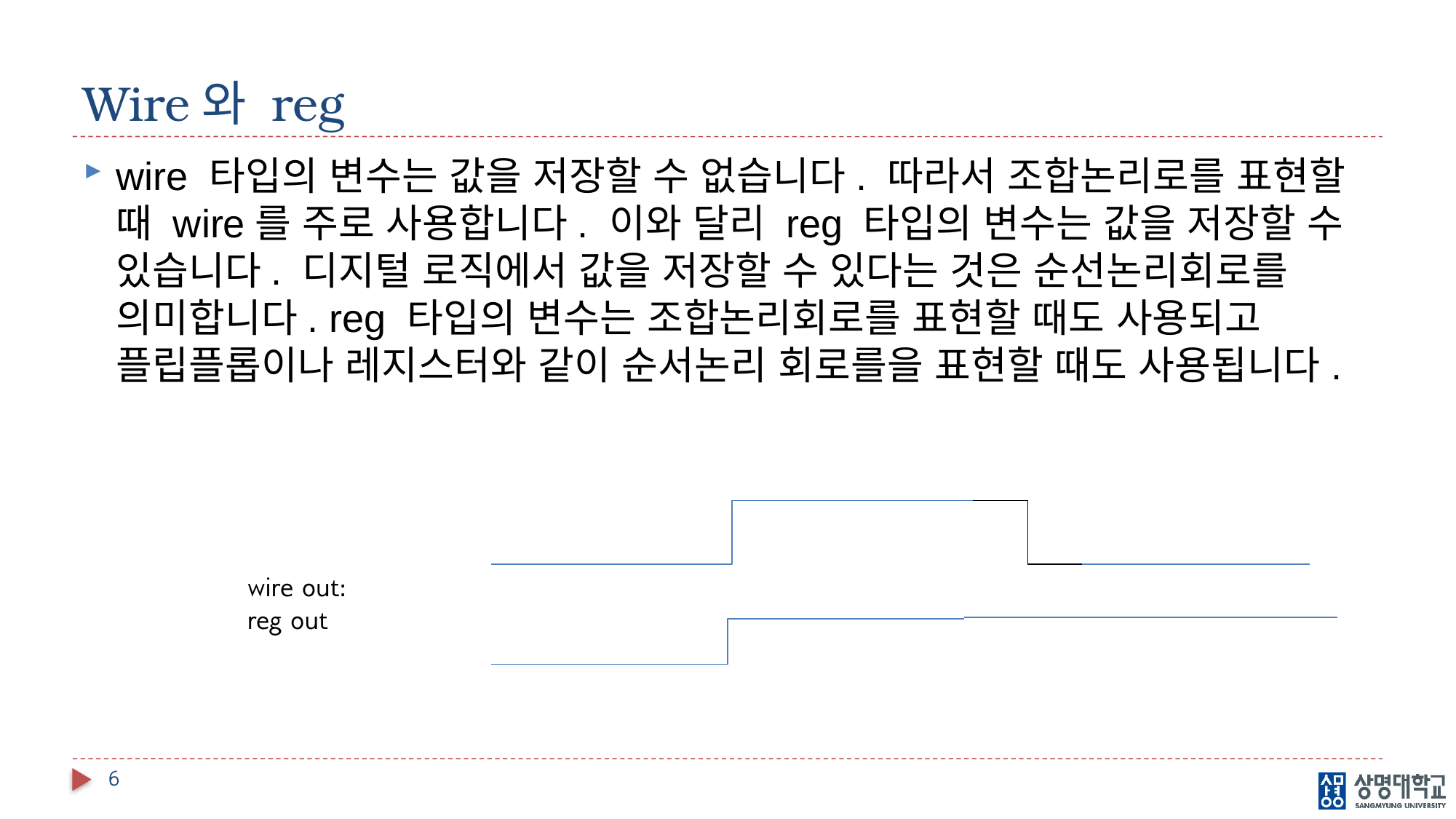

# Wire와 reg

wire 타입의 변수는 값을 저장할 수 없습니다. 따라서 조합논리로를 표현할 때 wire를 주로 사용합니다. 이와 달리 reg 타입의 변수는 값을 저장할 수 있습니다. 디지털 로직에서 값을 저장할 수 있다는 것은 순선논리회로를 의미합니다. reg 타입의 변수는 조합논리회로를 표현할 때도 사용되고 플립플롭이나 레지스터와 같이 순서논리 회로를을 표현할 때도 사용됩니다.
wire out:
reg out
6